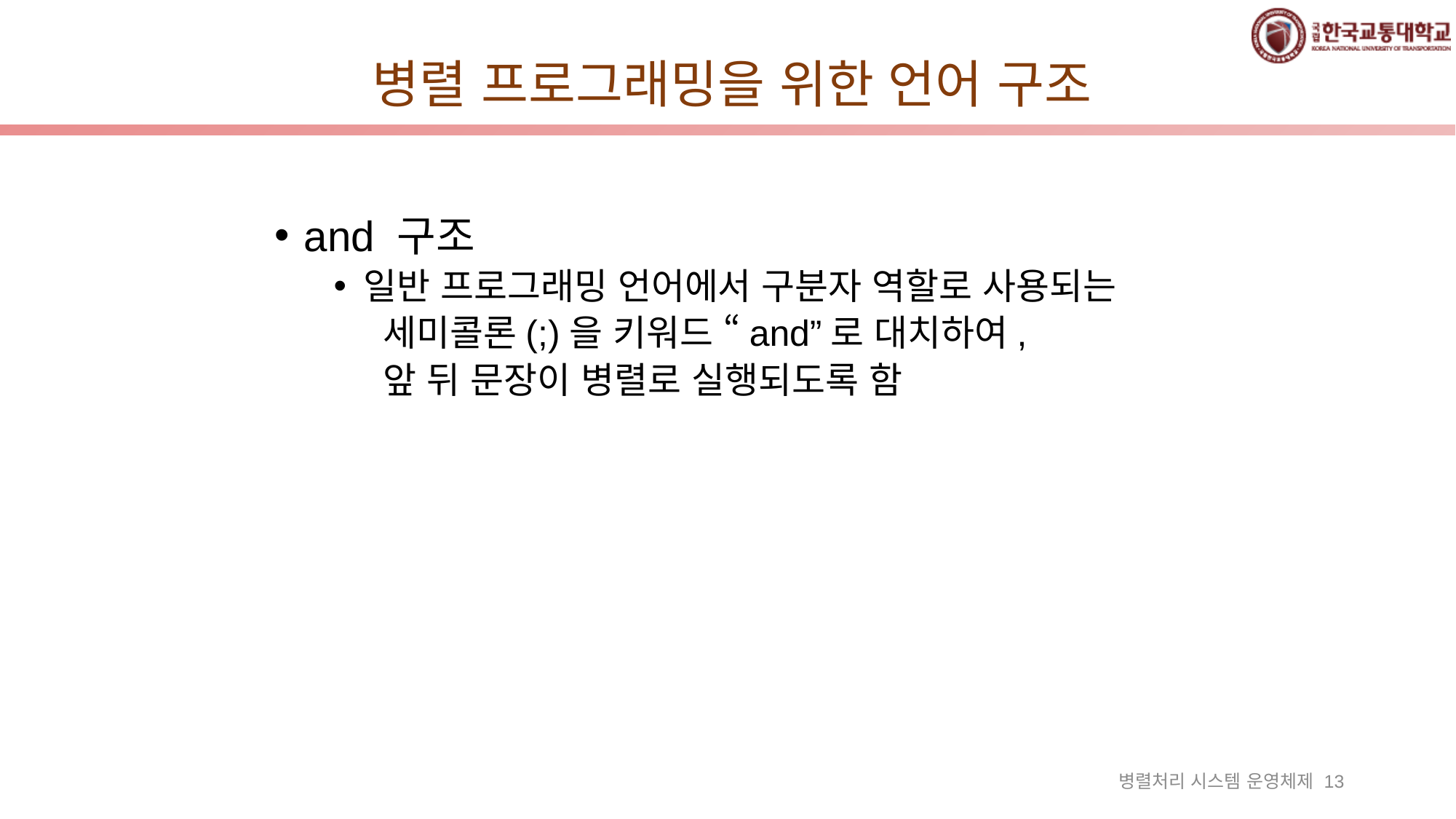

# 병렬 프로그래밍을 위한 언어 구조
and 구조
일반 프로그래밍 언어에서 구분자 역할로 사용되는
    세미콜론(;)을 키워드 “and”로 대치하여,
    앞 뒤 문장이 병렬로 실행되도록 함
병렬처리 시스템 운영체제 13